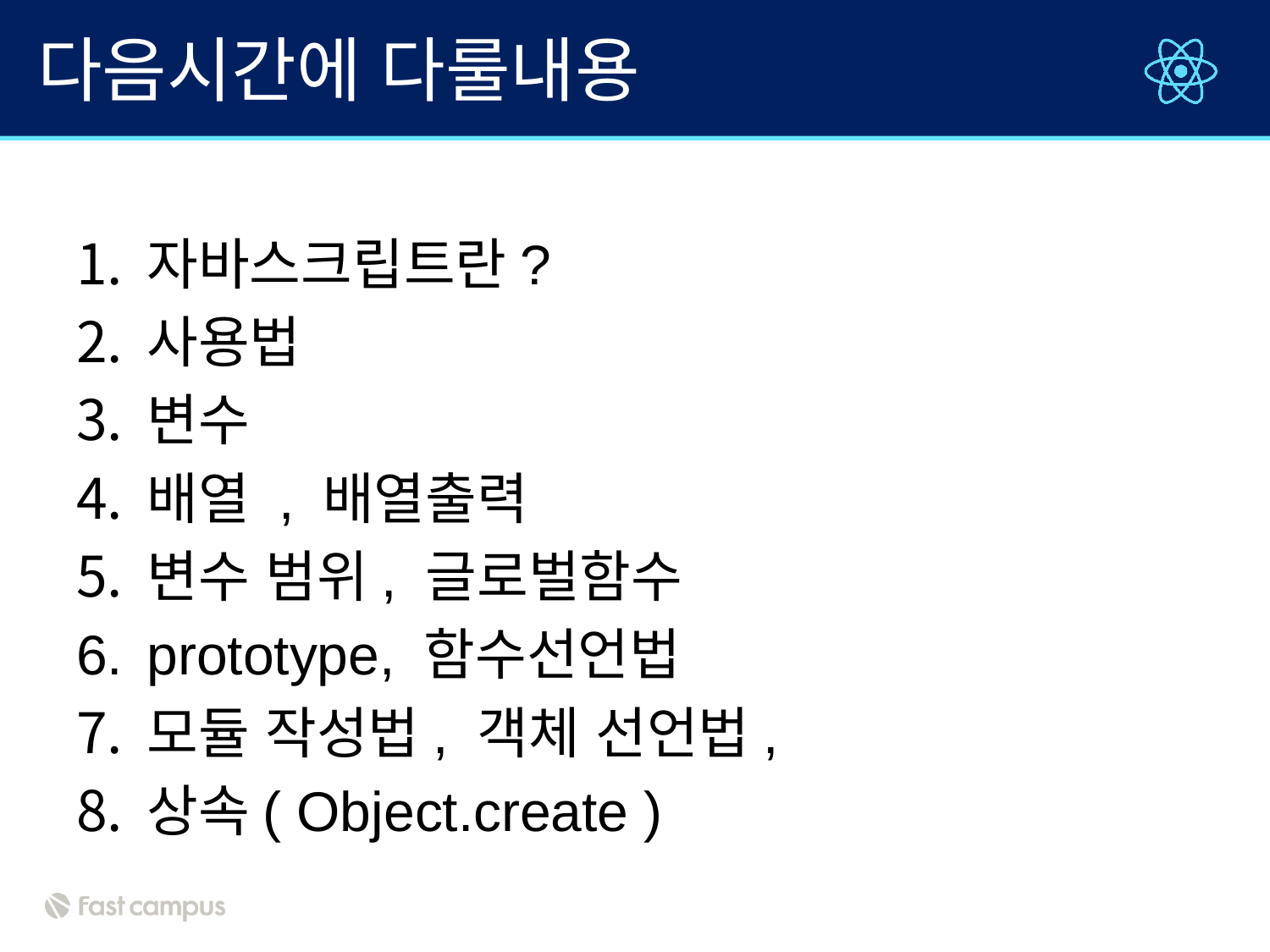

# 다음시간에 다룰내용
자바스크립트란?
사용법
변수
배열 , 배열출력
변수 범위, 글로벌함수
prototype, 함수선언법
모듈 작성법, 객체 선언법,
상속( Object.create )